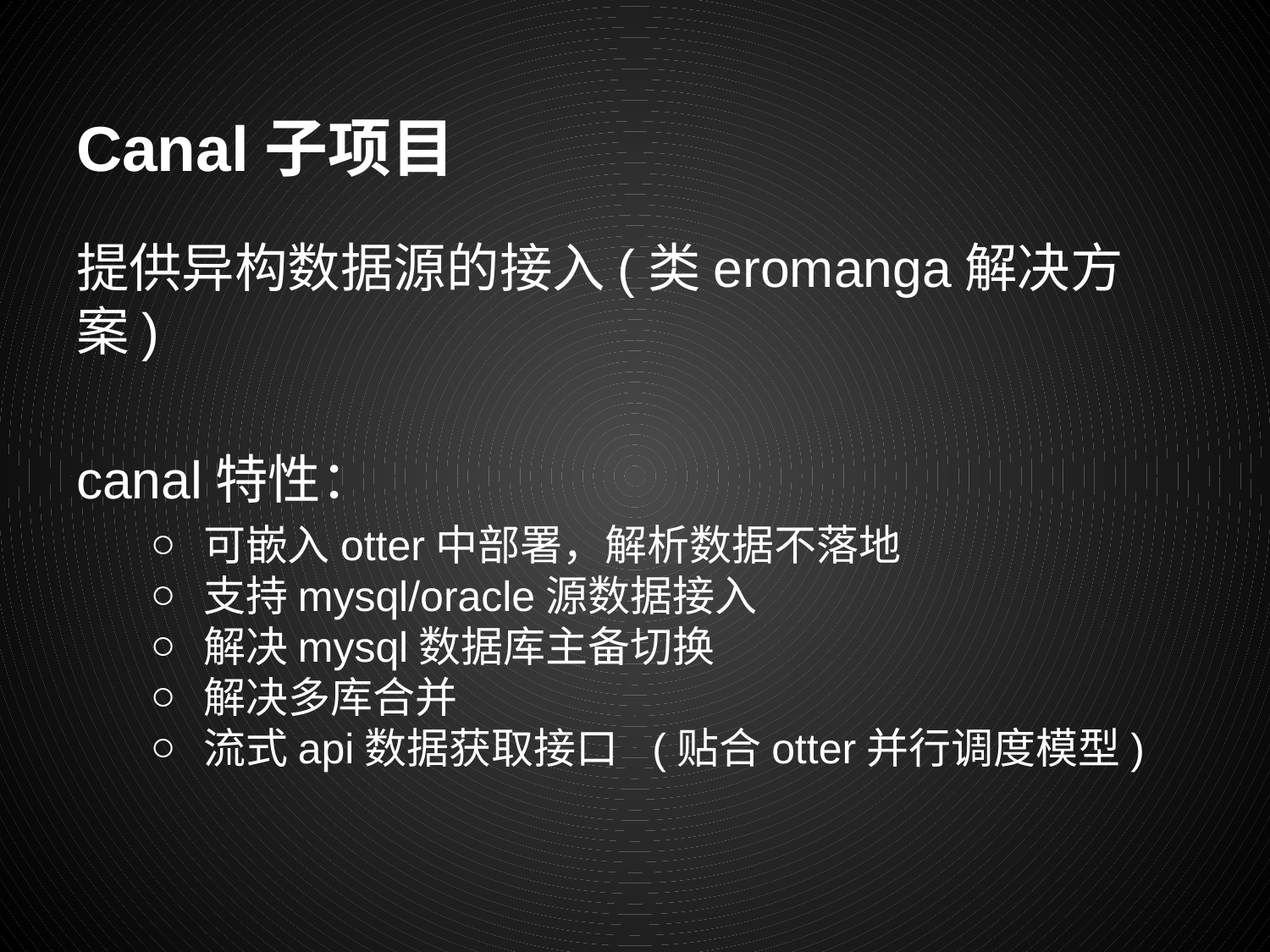

# Canal子项目
提供异构数据源的接入(类eromanga解决方案)

canal特性：
可嵌入otter中部署，解析数据不落地
支持mysql/oracle源数据接入
解决mysql数据库主备切换
解决多库合并
流式api数据获取接口  (贴合otter并行调度模型)